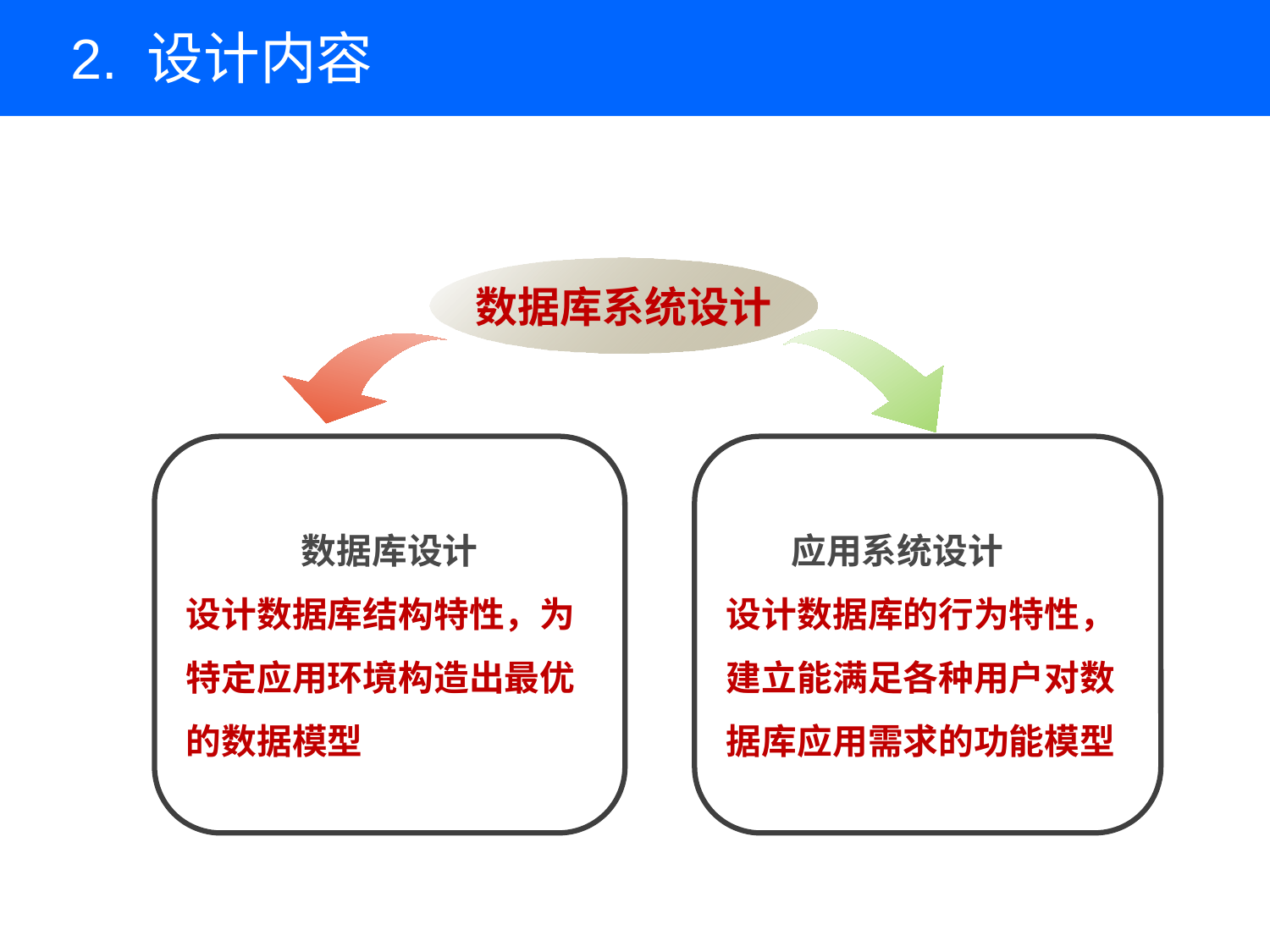

# 2. 设计内容
数据库系统设计

数据库设计
设计数据库结构特性，为特定应用环境构造出最优的数据模型
       应用系统设计
设计数据库的行为特性，建立能满足各种用户对数据库应用需求的功能模型